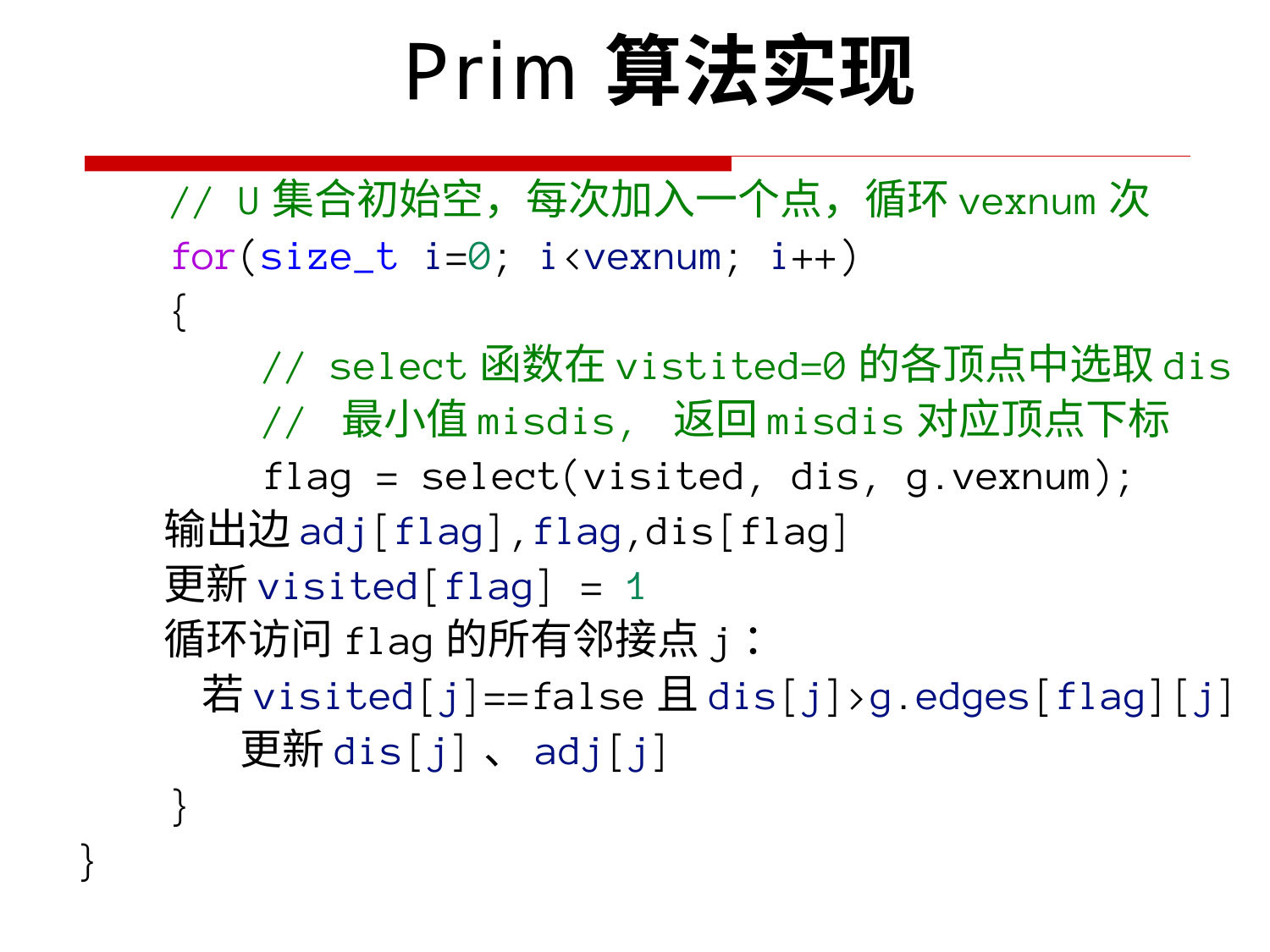

Prim算法实现
    // U集合初始空，每次加入一个点，循环vexnum次
    for(size_t i=0; i<vexnum; i++)
    {
        // select函数在vistited=0的各顶点中选取dis
        // 最小值misdis, 返回misdis对应顶点下标
        flag = select(visited, dis, g.vexnum);
        输出边adj[flag],flag,dis[flag]
        更新visited[flag] = 1
        循环访问flag的所有邻接点j：
            若visited[j]==false且dis[j]>g.edges[flag][j]
                更新dis[j]、adj[j]
    }
}